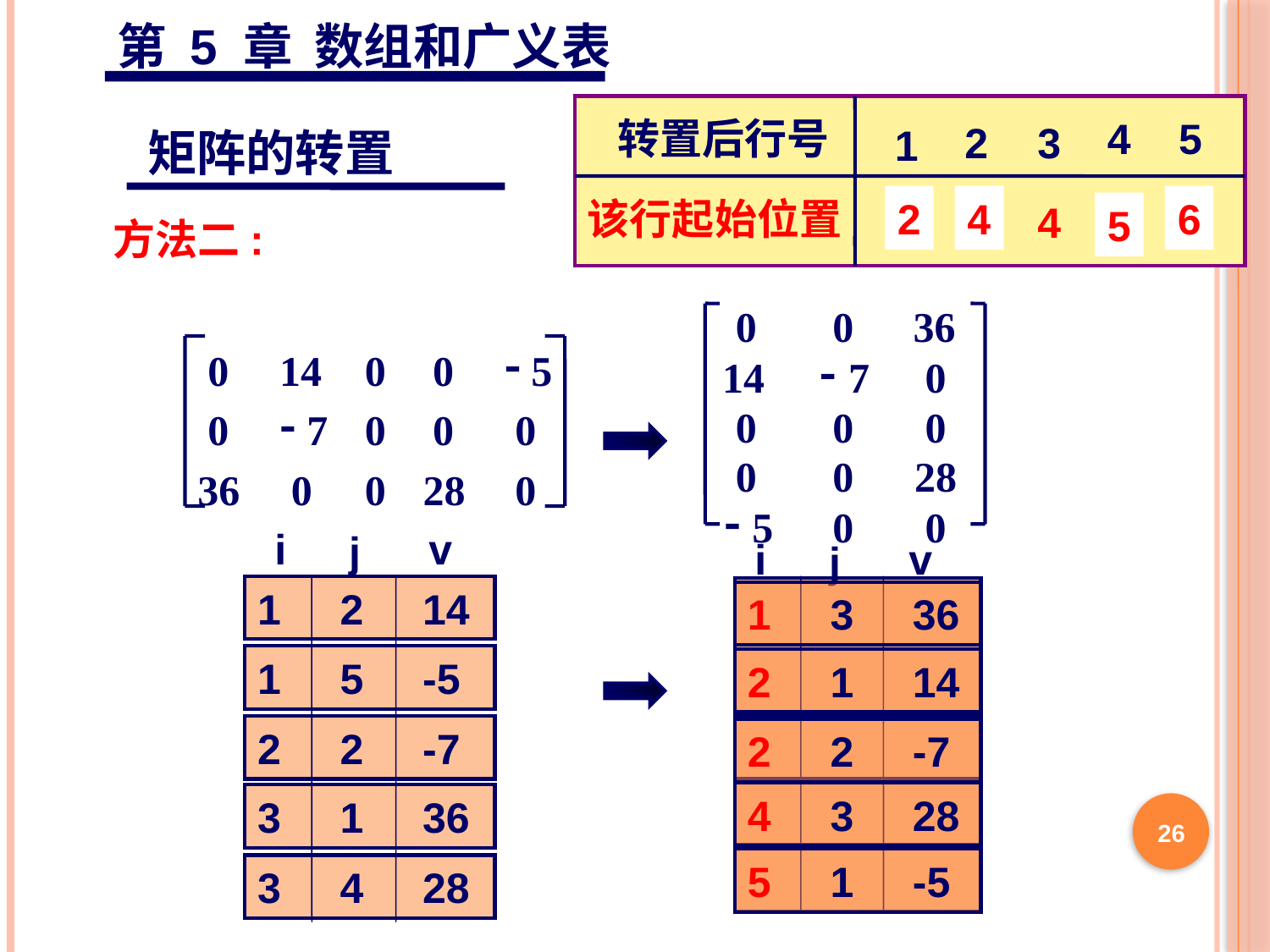

第 5 章  数组和广义表

转置后行号
4
5
2
3
1
矩阵的转置

该行起始位置
2
3
4
6

1
2
4
4
5
5
方法二:

0
0
36

−
14
7
0
0
0
0
0
0
28
−
5
0
0

−
0
14
0
0
5
−
0
7
0
0
0
0
0
28
0
36

i
v
j
1     2     14

1     5     -5
2     2     -7
3     1     36
3     4     28
i
v
j

1     3     36
2     1     14

2     2     -7
4     3     28
26
5     1     -5